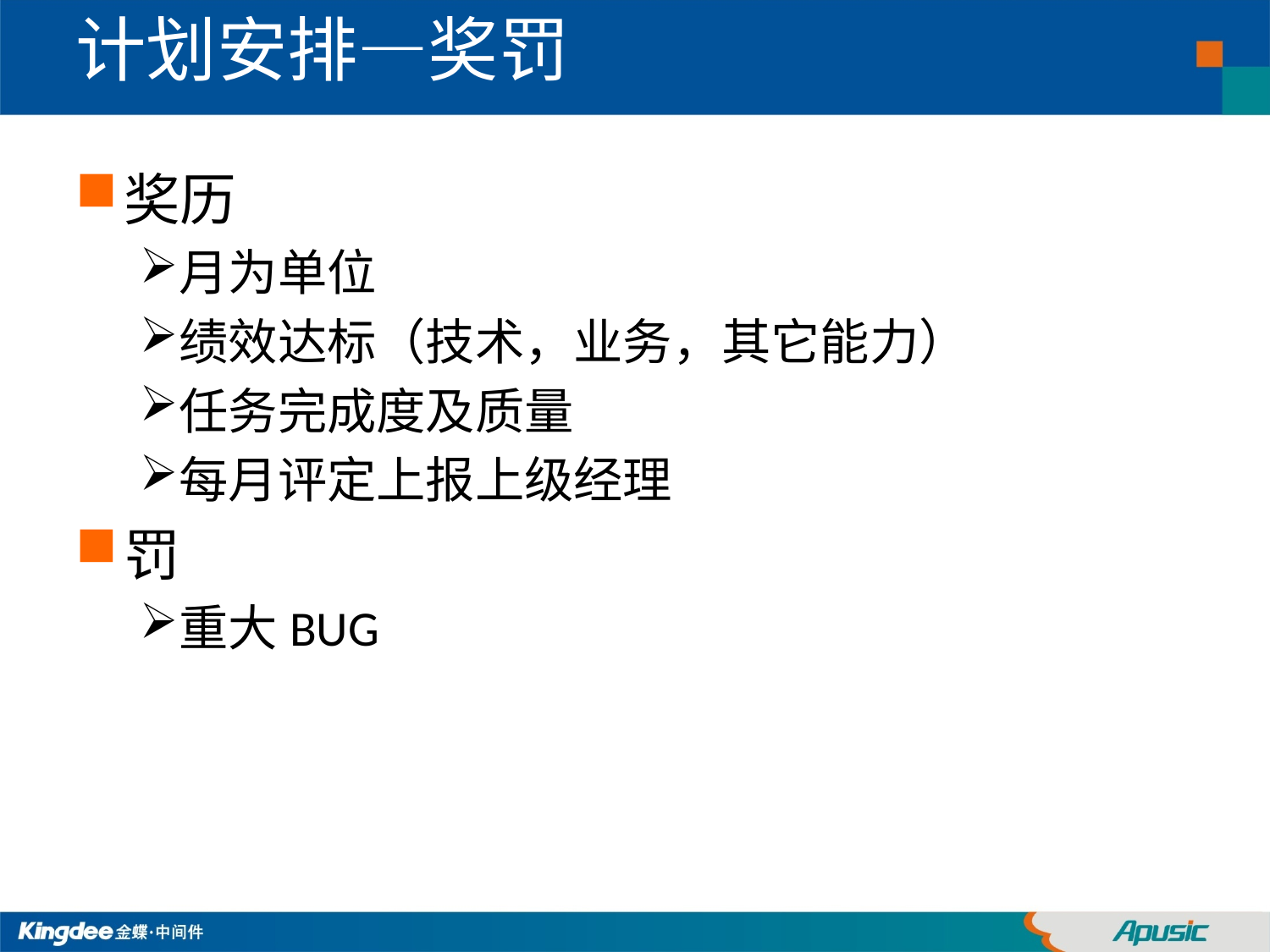

# 计划安排—奖罚
奖历
月为单位
绩效达标（技术，业务，其它能力）
任务完成度及质量
每月评定上报上级经理
罚
重大BUG